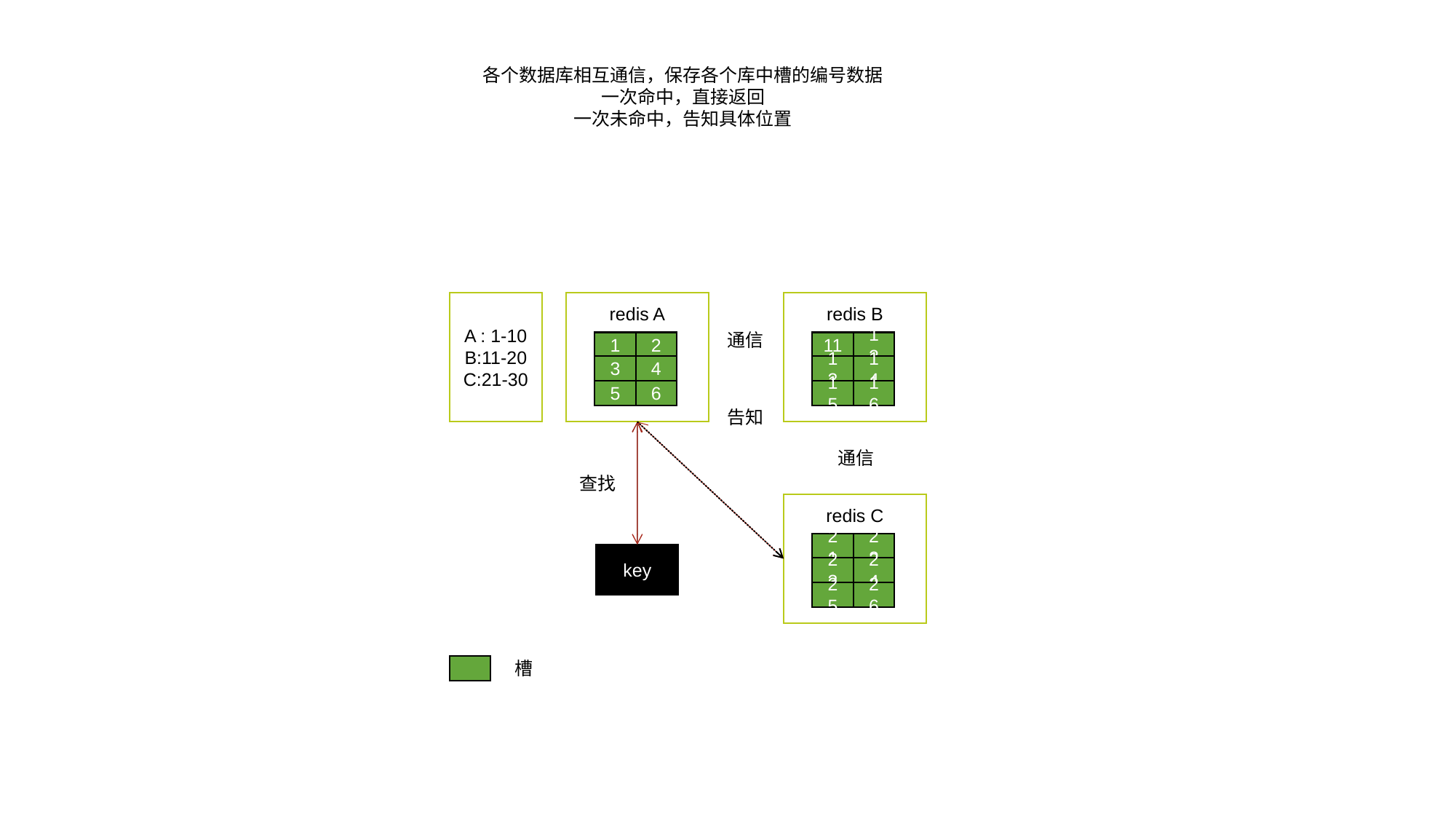

各个数据库相互通信，保存各个库中槽的编号数据
一次命中，直接返回
一次未命中，告知具体位置
A : 1-10
B:11-20
C:21-30
redis A

redis B

通信
1
2
3
4
5
6
11
12
13
14
15
16
告知
通信
查找
redis C

21
22
23
24
25
26
key
槽